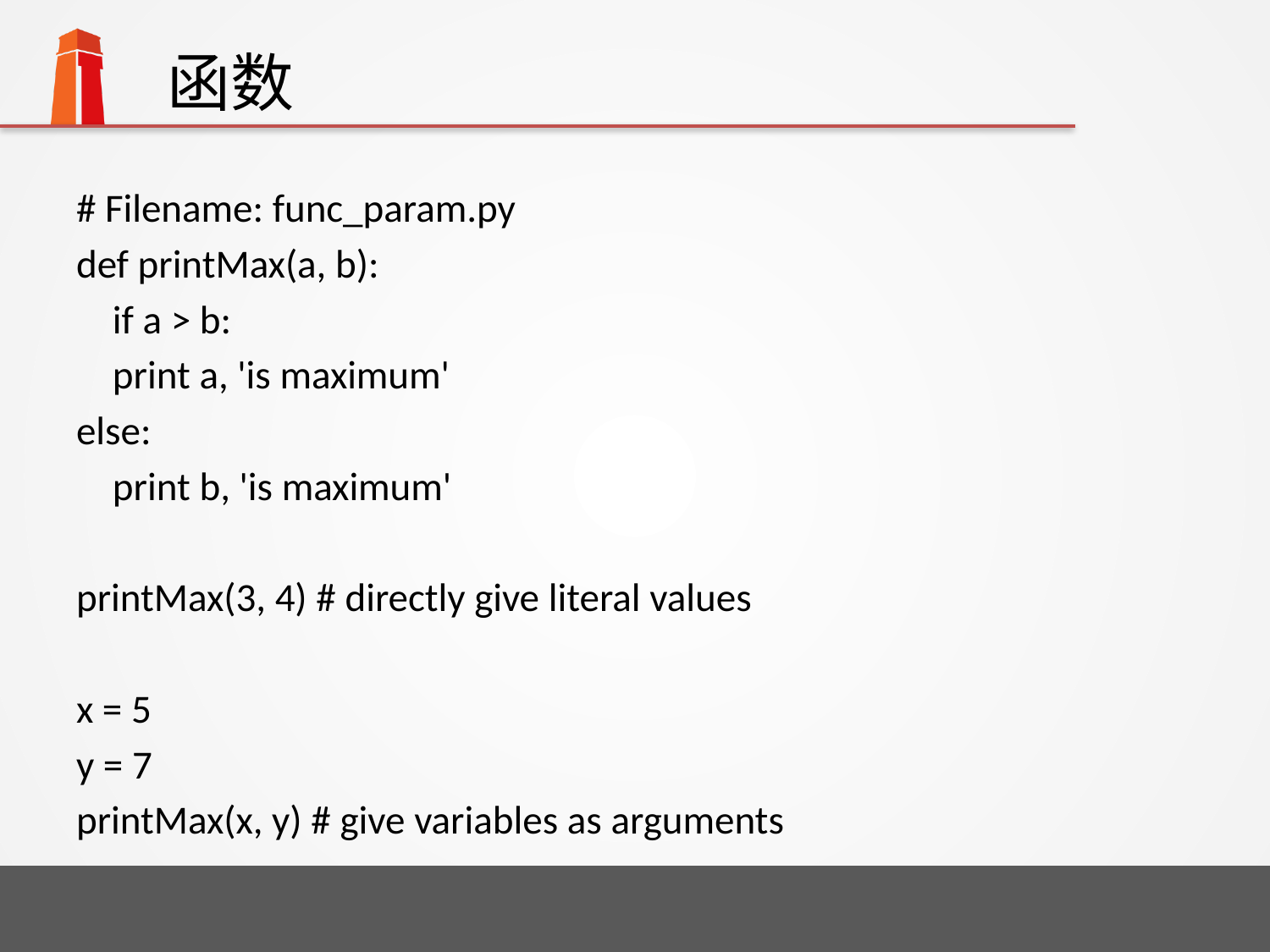

# 函数
# Filename: func_param.py
def printMax(a, b):
    if a > b:
    print a, 'is maximum'
else:
    print b, 'is maximum'

printMax(3, 4) # directly give literal values

x = 5
y = 7
printMax(x, y) # give variables as arguments